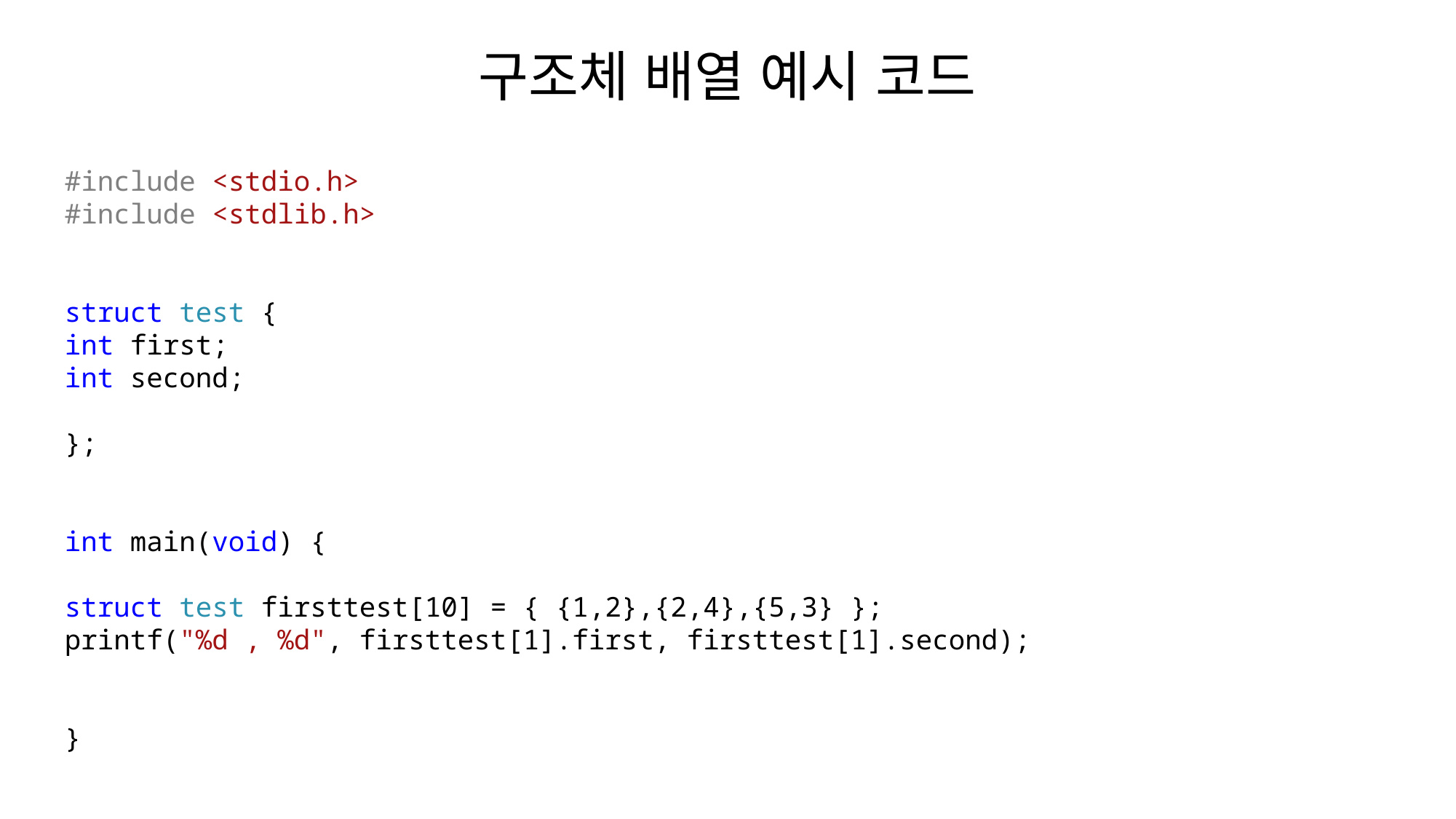

# 구조체 배열 예시 코드
#include <stdio.h>
#include <stdlib.h>

struct test {
int first;
int second;

};

int main(void) {

struct test firsttest[10] = { {1,2},{2,4},{5,3} };
printf("%d , %d", firsttest[1].first, firsttest[1].second);

}